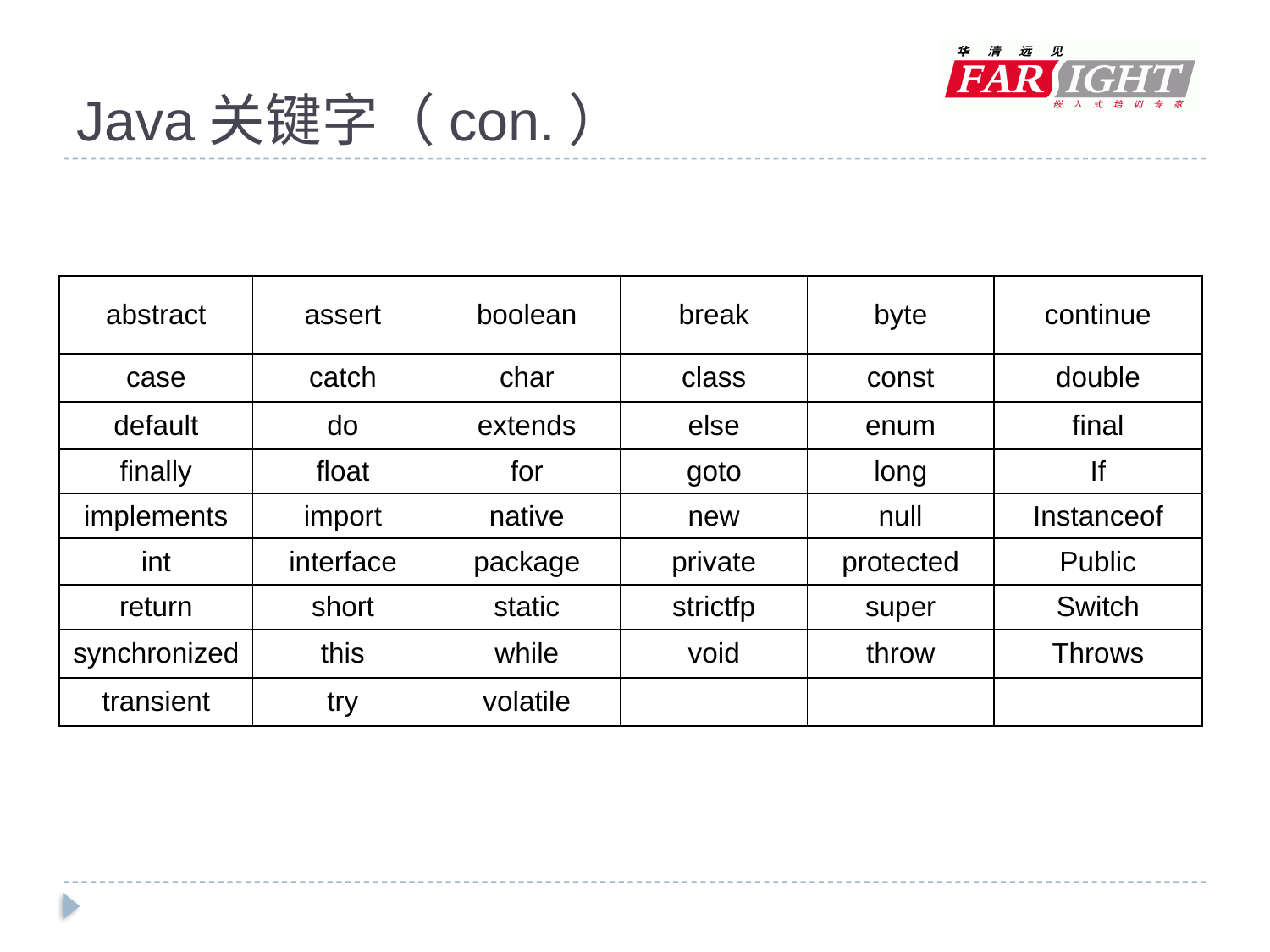

# Java关键字（con.）
| abstract | assert | boolean | break | byte | continue |
| --- | --- | --- | --- | --- | --- |
| case | catch | char | class | const | double |
| default | do | extends | else | enum | final |
| finally | float | for | goto | long | If |
| implements | import | native | new | null | Instanceof |
| int | interface | package | private | protected | Public |
| return | short | static | strictfp | super | Switch |
| synchronized | this | while | void | throw | Throws |
| transient | try | volatile |  |  |  |